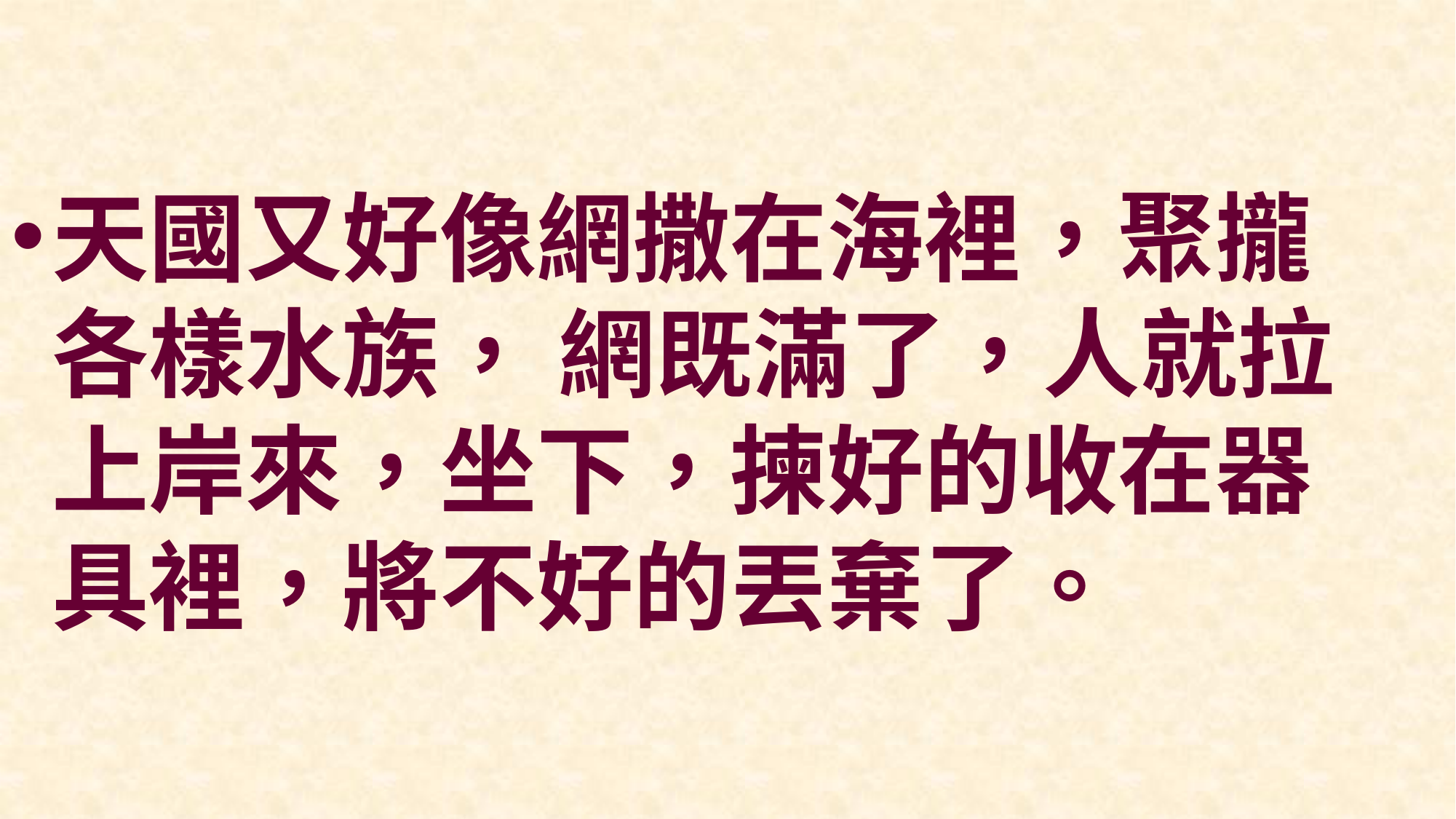

天國又好像網撒在海裡，聚攏各樣水族， 網既滿了，人就拉上岸來，坐下，揀好的收在器具裡，將不好的丟棄了。